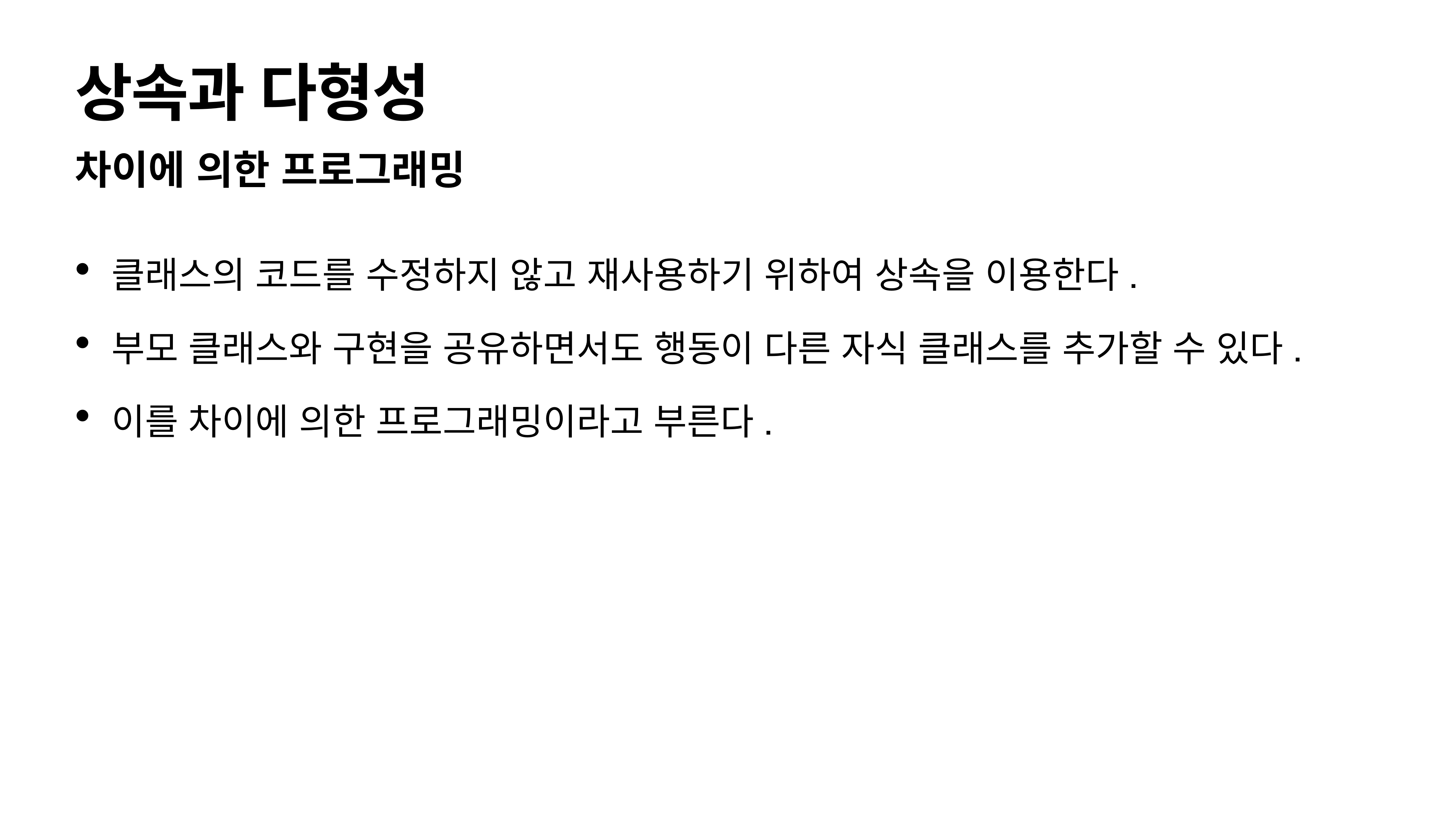

# 상속과 다형성
차이에 의한 프로그래밍
클래스의 코드를 수정하지 않고 재사용하기 위하여 상속을 이용한다.
부모 클래스와 구현을 공유하면서도 행동이 다른 자식 클래스를 추가할 수 있다.
이를 차이에 의한 프로그래밍이라고 부른다.